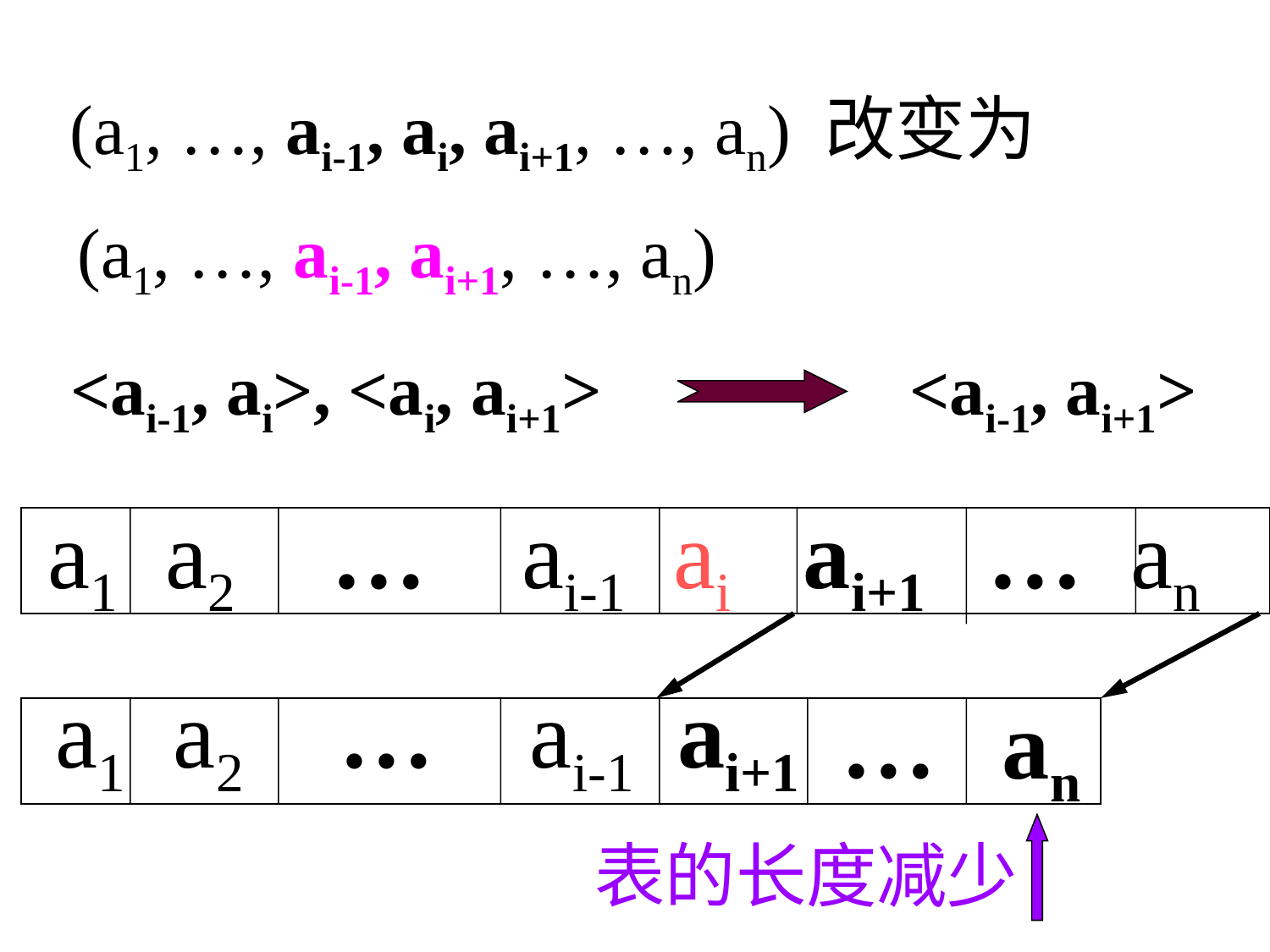

(a1, …, ai-1, ai, ai+1, …, an) 改变为
(a1, …, ai-1, ai+1, …, an)
<ai-1, ai>, <ai, ai+1>
<ai-1, ai+1>

a1  a2    …    ai-1  ai   ai+1   …  an

a1  a2    …    ai-1

ai+1
…
an

表的长度减少